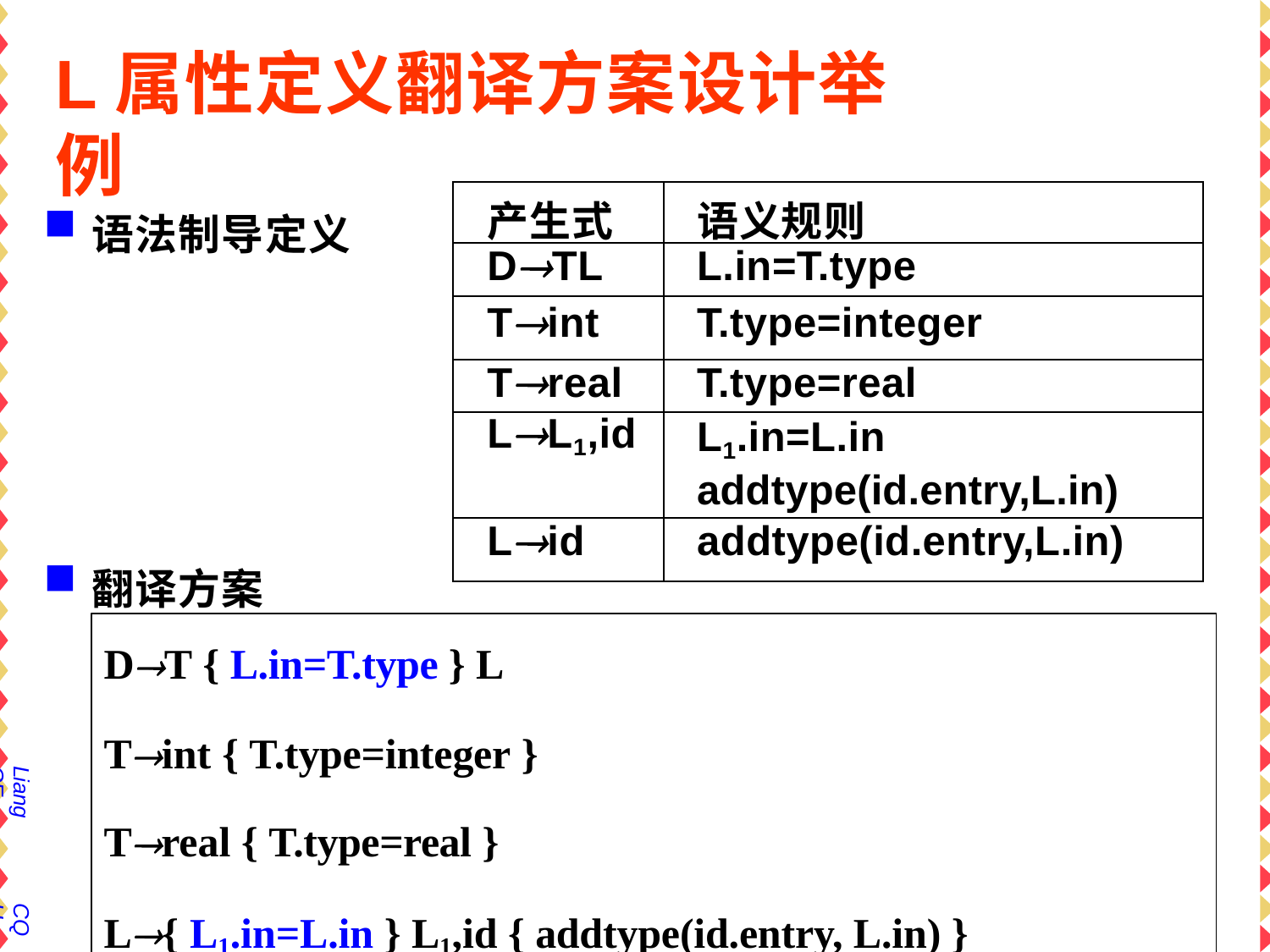

# L属性定义翻译方案设计举例
语法制导定义
| 产生式 | 语义规则 |
| --- | --- |
| D→TL | L.in=T.type |
| T→int | T.type=integer |
| T→real | T.type=real |
| L→L1,id | L1.in=L.in addtype(id.entry,L.in) |
| L→id | addtype(id.entry,L.in) |
翻译方案
D→T { L.in=T.type } L
T→int { T.type=integer }  T→real { T.type=real }
L→{ L1.in=L.in } L1,id { addtype(id.entry, L.in) }  L→id { addtype(id.entry, L.in) }
Liang GE
CQU
35